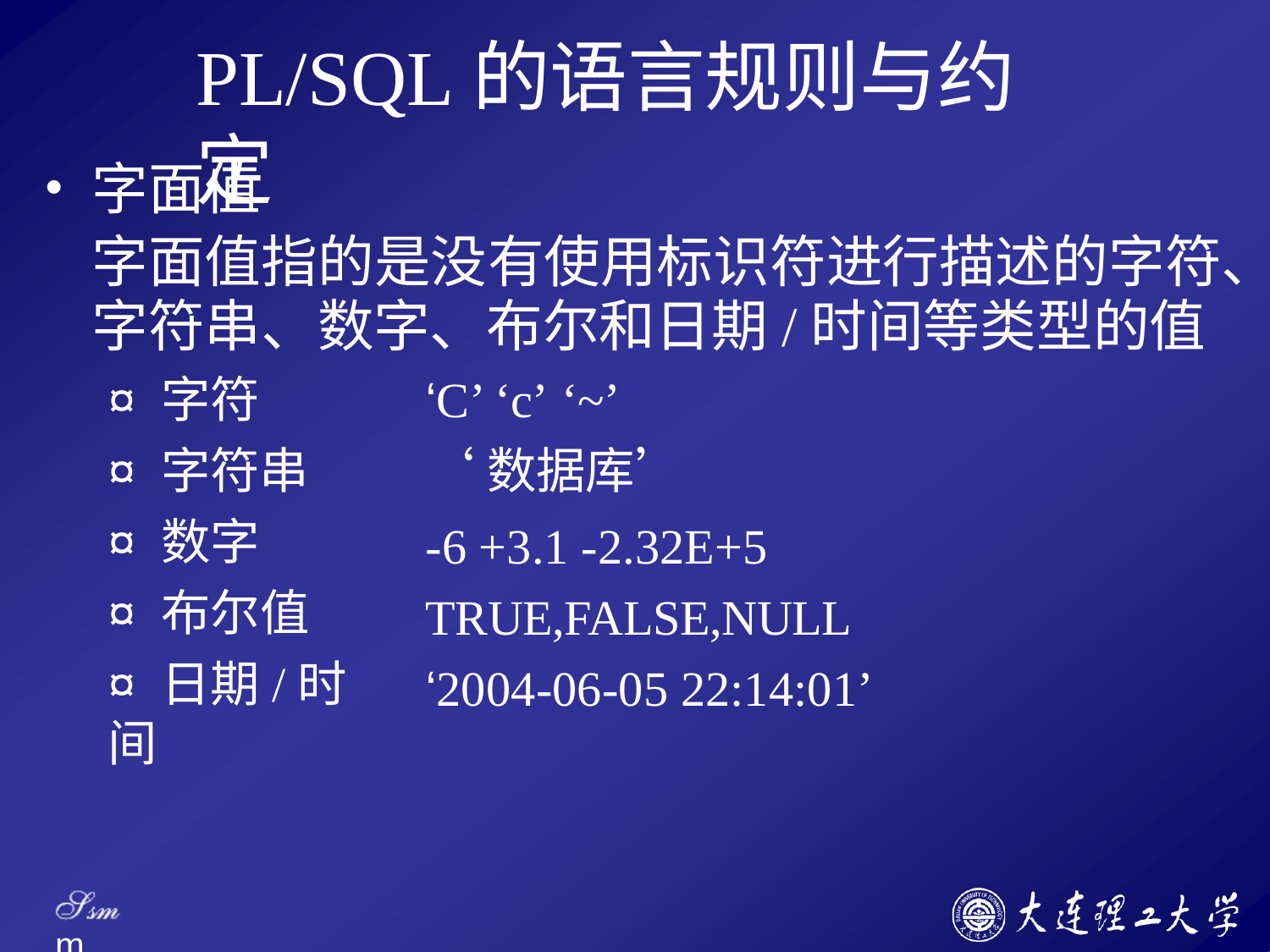

# PL/SQL的语言规则与约定
字面值
字面值指的是没有使用标识符进行描述的字符、 字符串、数字、布尔和日期/时间等类型的值
¤ 字符
¤ 字符串
¤ 数字
¤ 布尔值
¤ 日期/时间
‘C’ ‘c’ ‘~’
‘数据库’
-6 +3.1 -2.32E+5  TRUE,FALSE,NULL  ‘2004-06-05 22:14:01’

Ssm